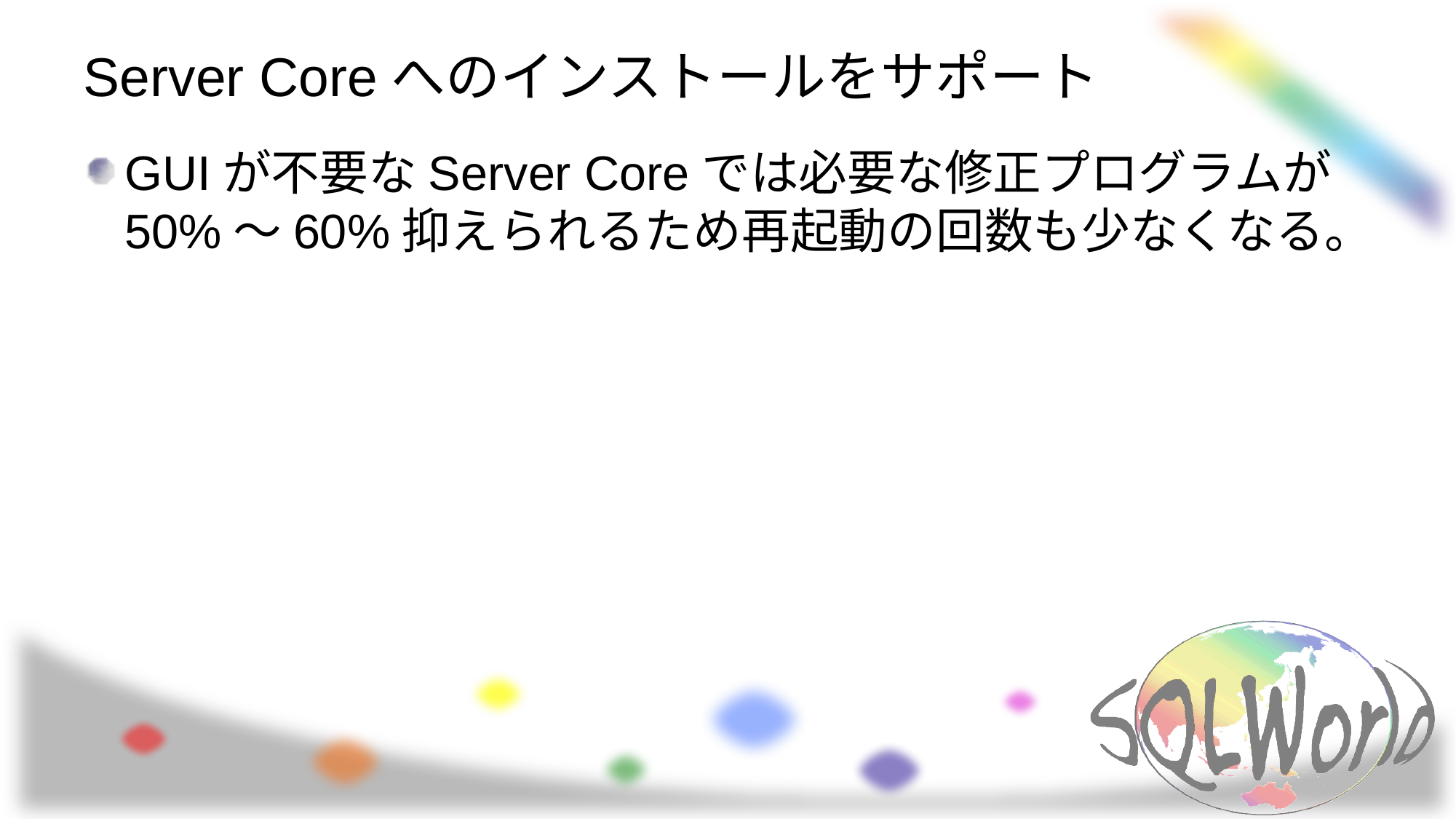

# Server Coreへのインストールをサポート
GUIが不要なServer Coreでは必要な修正プログラムが50%～60%抑えられるため再起動の回数も少なくなる。